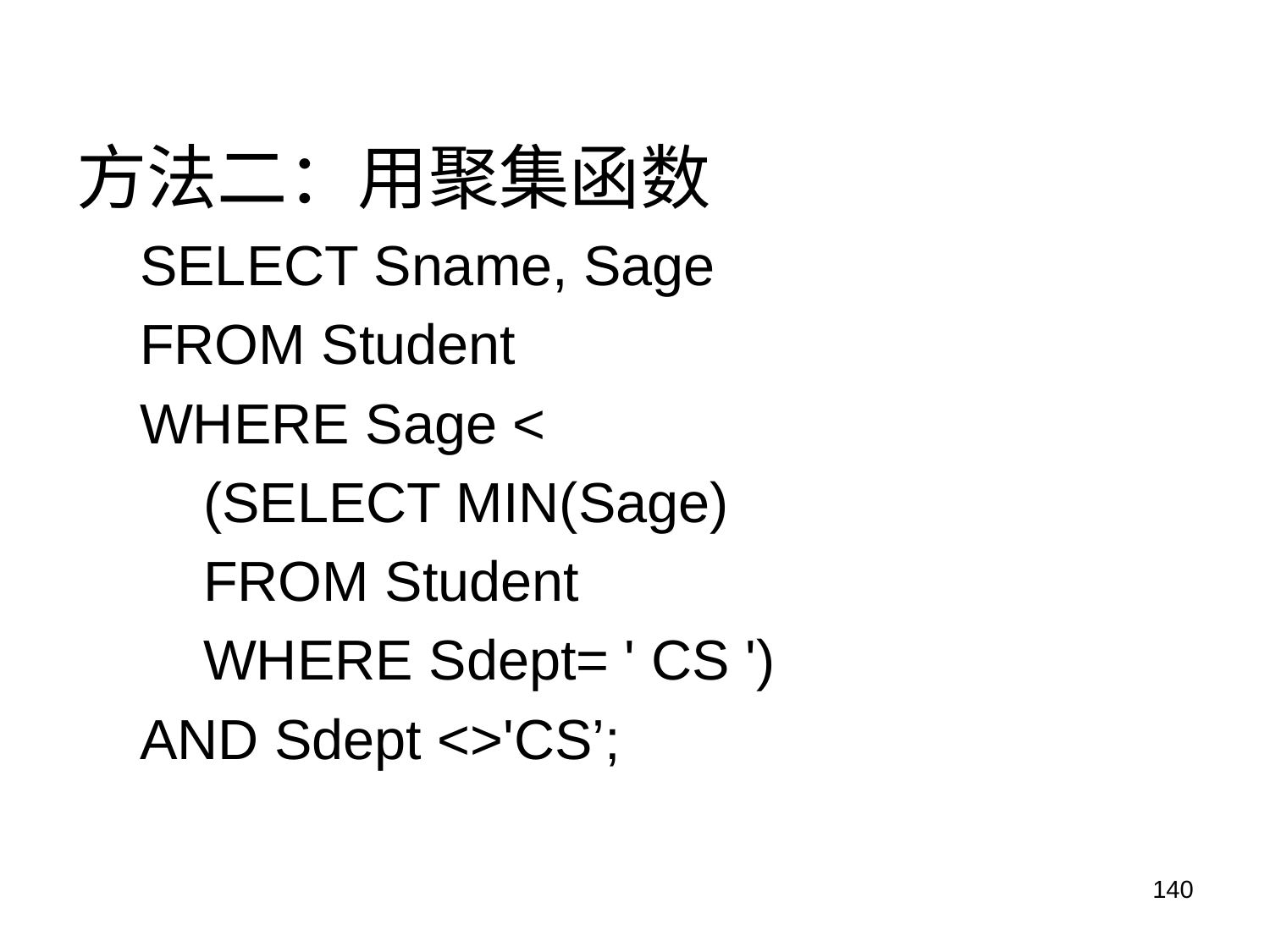

方法二：用聚集函数
SELECT Sname, Sage
FROM Student
WHERE Sage <
(SELECT MIN(Sage)
FROM Student
WHERE Sdept= ' CS ')
AND Sdept <>'CS’;
140